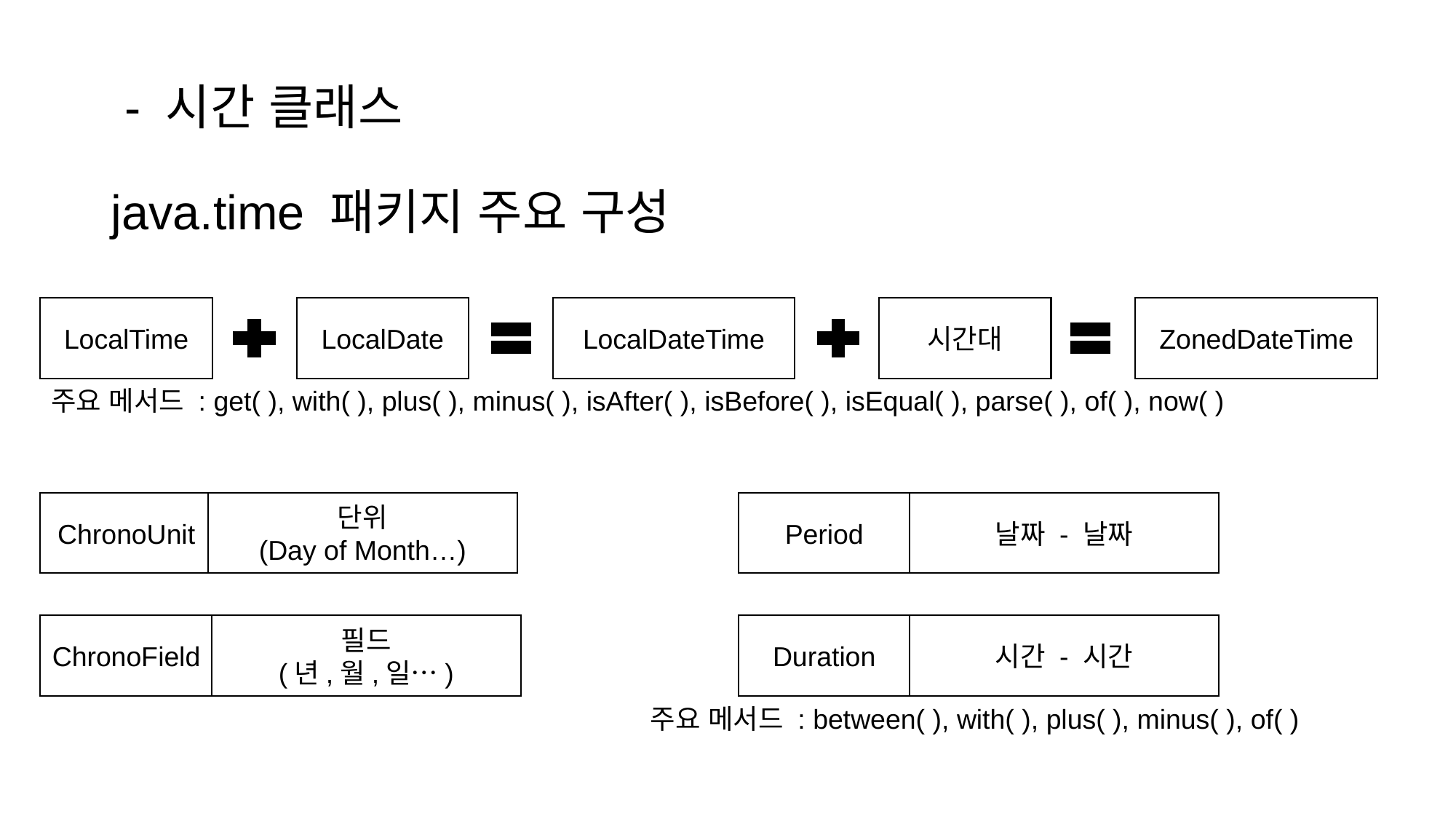

# - 시간 클래스 java.time 패키지 주요 구성
LocalTime
LocalDate
LocalDateTime
시간대
ZonedDateTime

주요 메서드 : get( ), with( ), plus( ), minus( ), isAfter( ), isBefore( ), isEqual( ), parse( ), of( ), now( )
ChronoUnit
단위
(Day of Month…)
Period
날짜 - 날짜
ChronoField
필드
(년,월,일…)
Duration
시간 - 시간
주요 메서드 : between( ), with( ), plus( ), minus( ), of( )